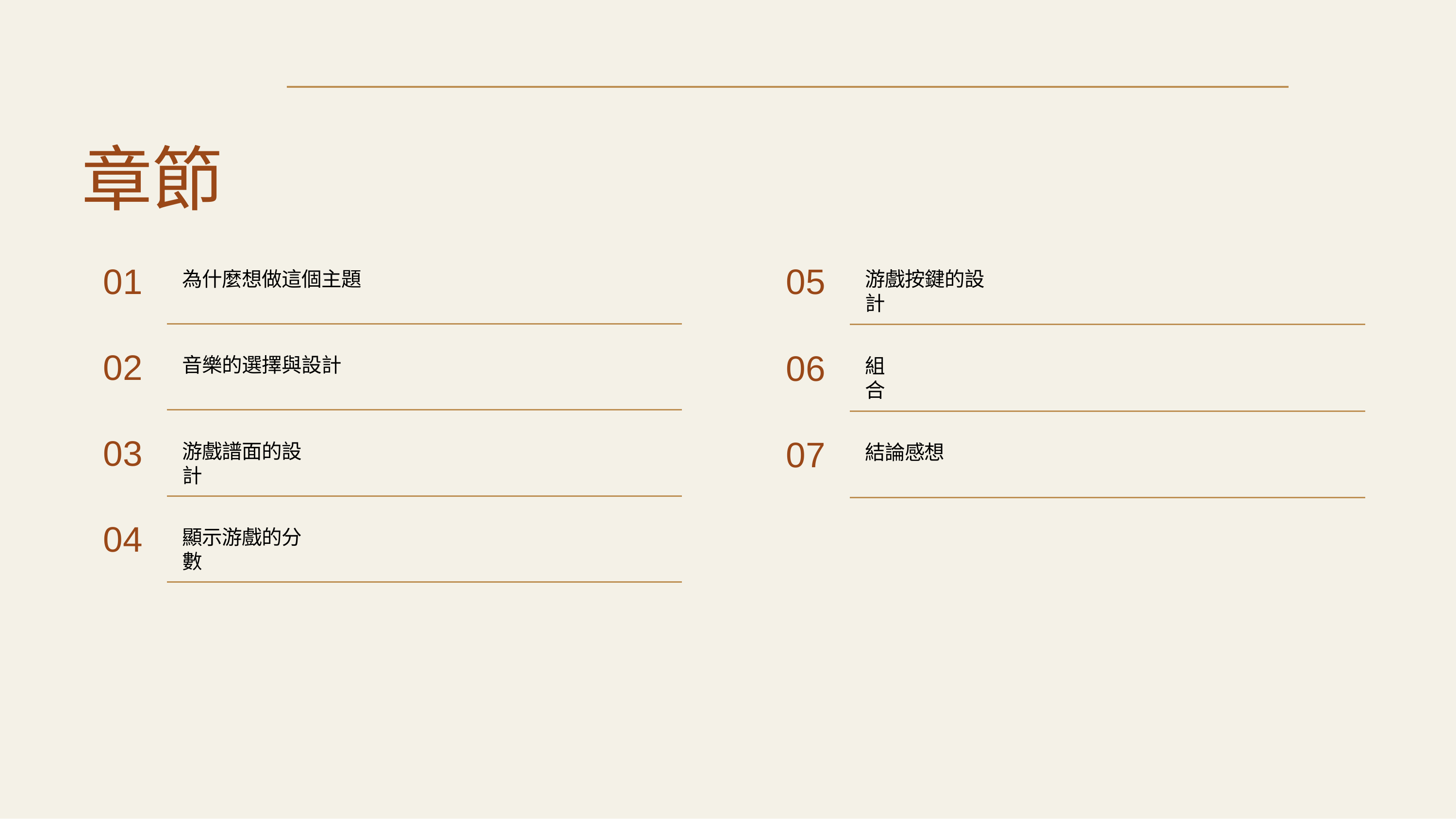

# 章節
01
05
為什麼想做這個主題
游戲按鍵的設計

02
06
音樂的選擇與設計
組合

03
07
游戲譜面的設計
結論感想

04
顯示游戲的分數